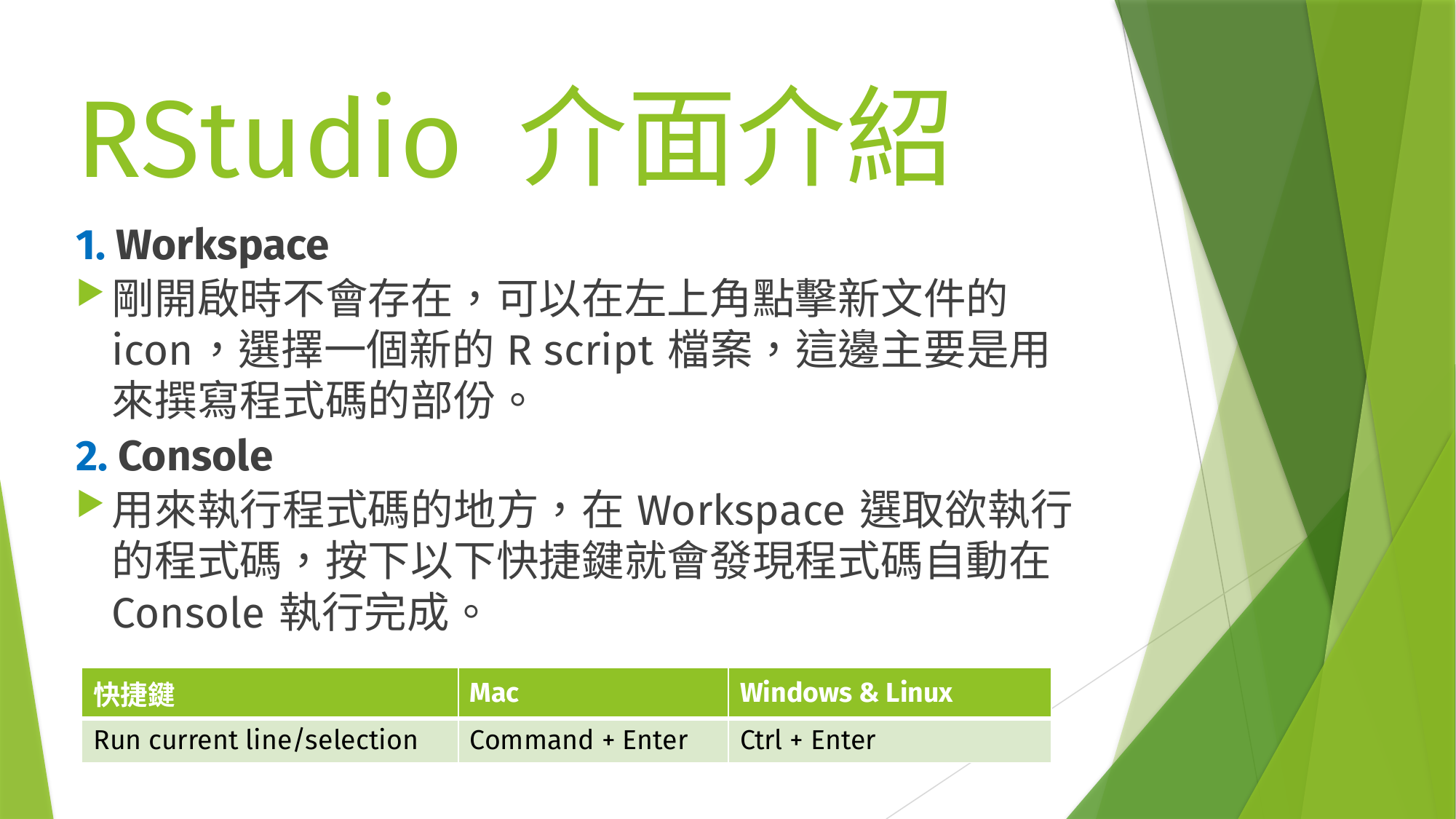

# RStudio 介面介紹
1. Workspace
剛開啟時不會存在，可以在左上角點擊新文件的 icon，選擇一個新的 R script 檔案，這邊主要是用來撰寫程式碼的部份。
2. Console
用來執行程式碼的地方，在 Workspace 選取欲執行的程式碼，按下以下快捷鍵就會發現程式碼自動在 Console 執行完成。

| 快捷鍵 | Mac | Windows & Linux |
| --- | --- | --- |
| Run current line/selection | Command + Enter | Ctrl + Enter |